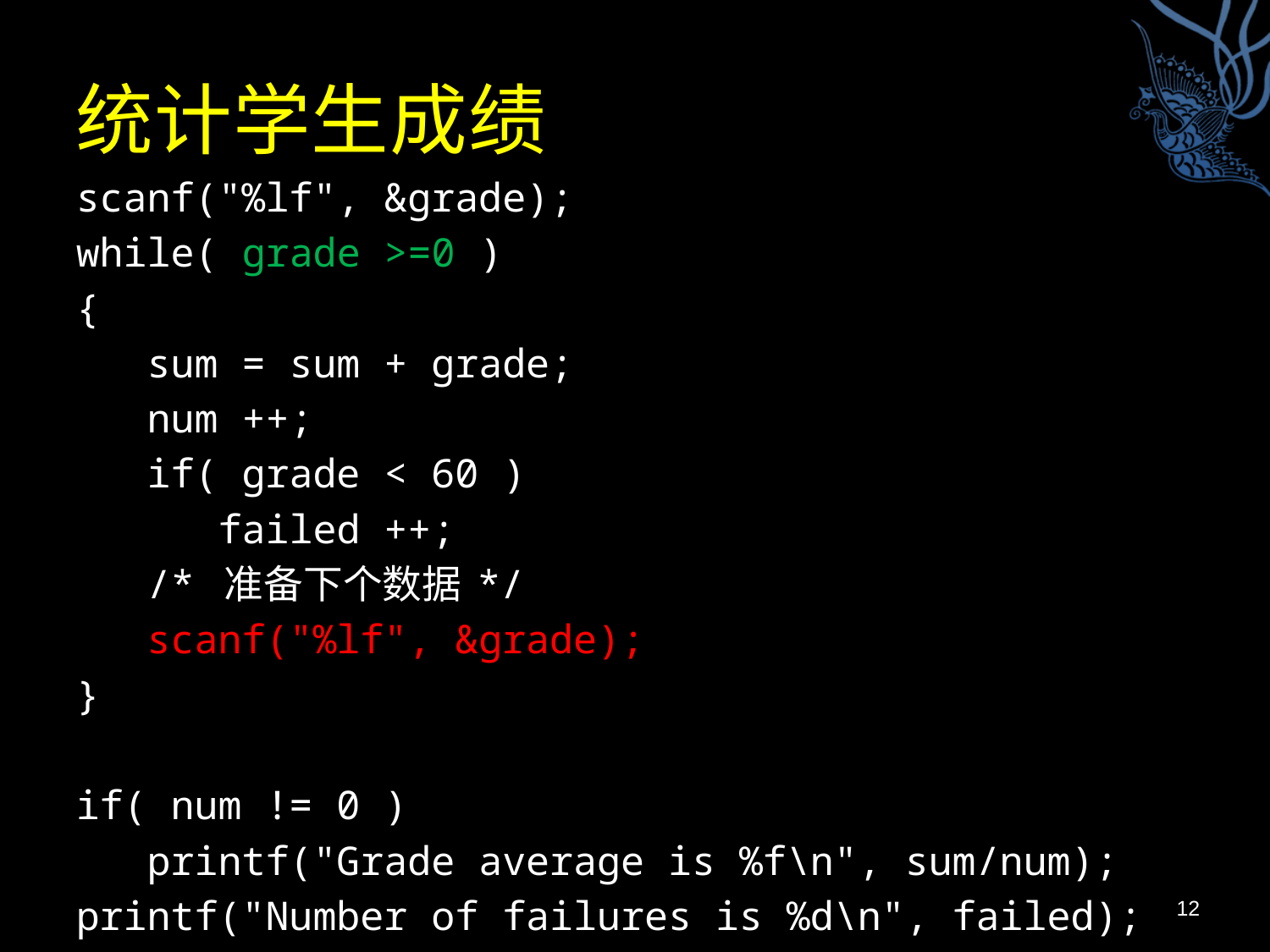

# 统计学生成绩
scanf("%lf", &grade);
while( grade >=0 )
{
   sum = sum + grade;
   num ++;
   if( grade < 60 )
      failed ++;
   /* 准备下个数据 */
   scanf("%lf", &grade);
}

if( num != 0 )
   printf("Grade average is %f\n", sum/num);
printf("Number of failures is %d\n", failed);

12